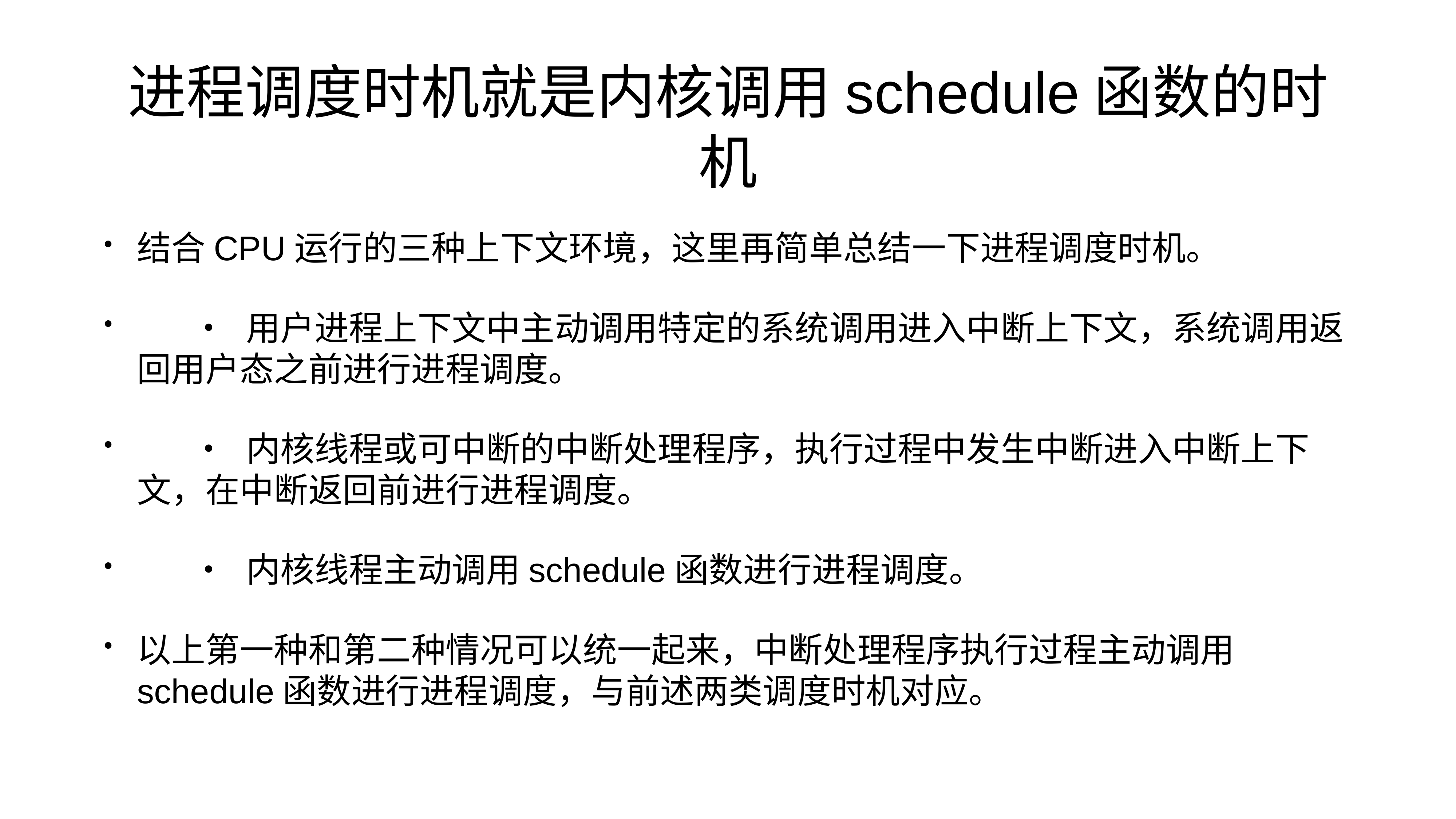

# 进程调度时机就是内核调用schedule函数的时机
结合CPU运行的三种上下文环境，这里再简单总结一下进程调度时机。
	•	用户进程上下文中主动调用特定的系统调用进入中断上下文，系统调用返回用户态之前进行进程调度。
	•	内核线程或可中断的中断处理程序，执行过程中发生中断进入中断上下文，在中断返回前进行进程调度。
	•	内核线程主动调用schedule函数进行进程调度。
以上第一种和第二种情况可以统一起来，中断处理程序执行过程主动调用schedule函数进行进程调度，与前述两类调度时机对应。